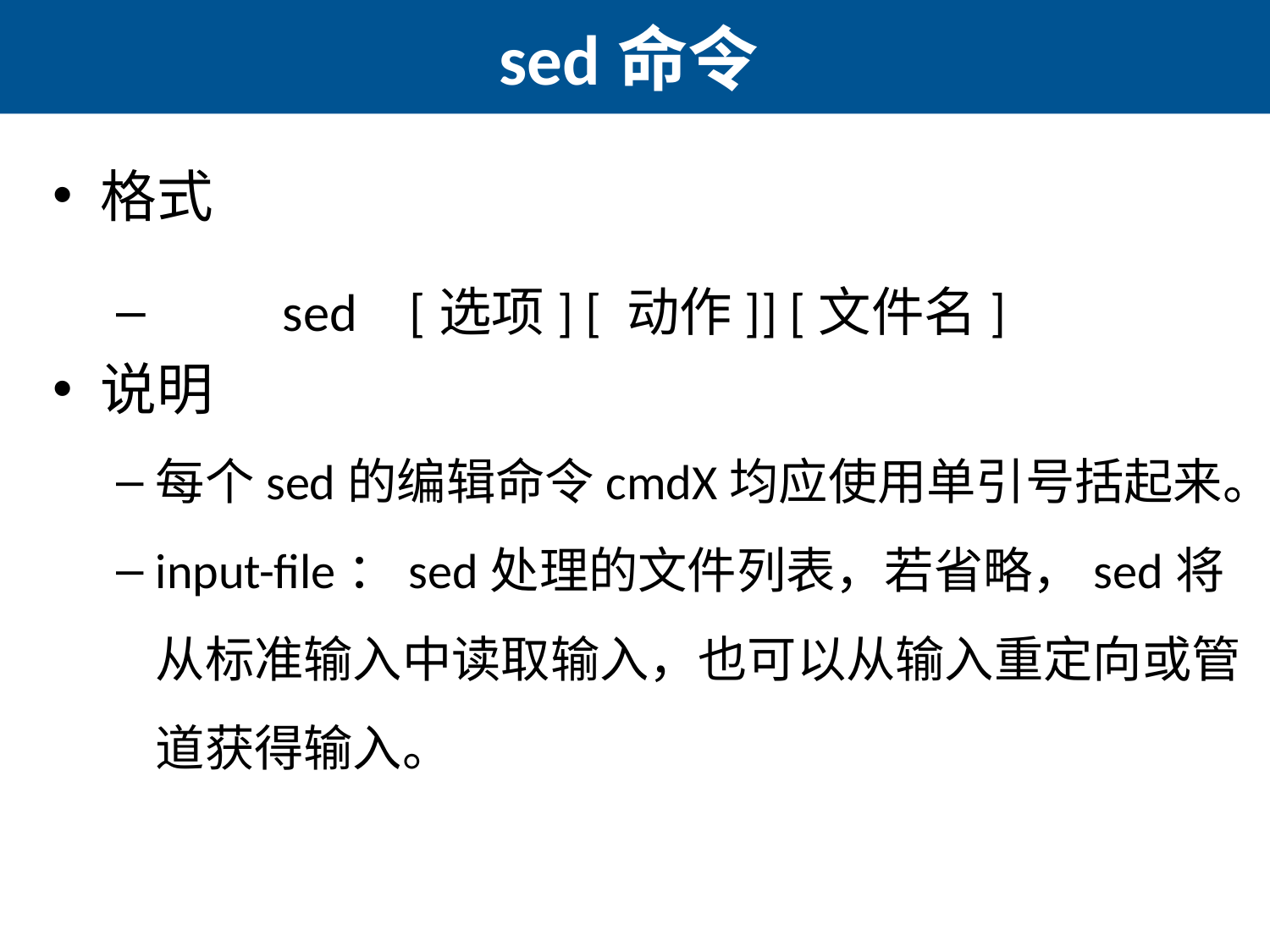

# sed命令
格式
	sed	[选项] [ 动作]] [文件名]
说明
每个sed的编辑命令cmdX均应使用单引号括起来。
input-file：sed处理的文件列表，若省略，sed将从标准输入中读取输入，也可以从输入重定向或管道获得输入。